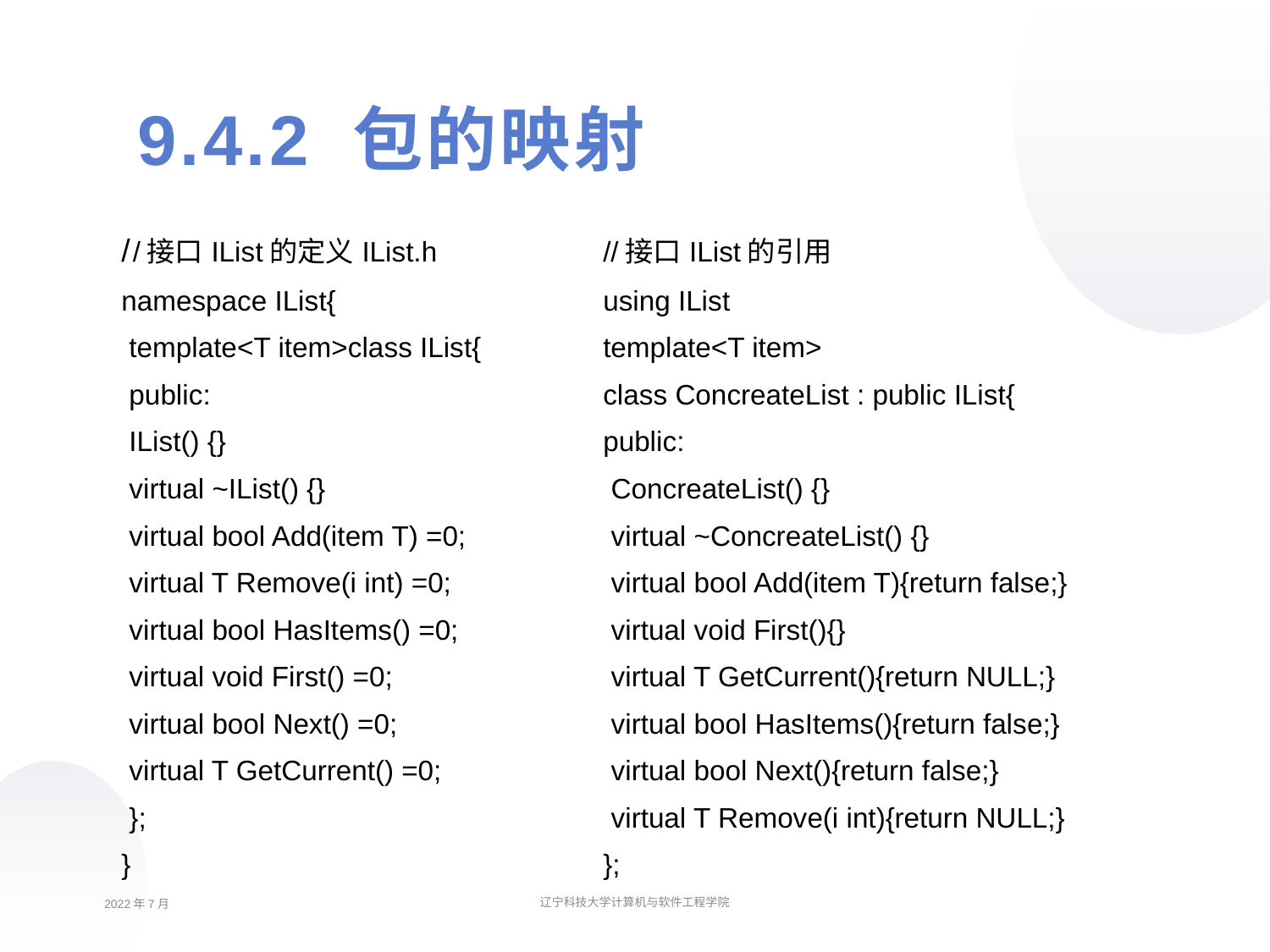

9.4.2 包的映射
| //接口IList的定义IList.h namespace IList{ template<T item>class IList{ public: IList() {} virtual ~IList() {} virtual bool Add(item T) =0; virtual T Remove(i int) =0; virtual bool HasItems() =0; virtual void First() =0; virtual bool Next() =0; virtual T GetCurrent() =0; }; } | //接口IList的引用 using IList template<T item> class ConcreateList : public IList{ public: ConcreateList() {} virtual ~ConcreateList() {} virtual bool Add(item T){return false;} virtual void First(){} virtual T GetCurrent(){return NULL;} virtual bool HasItems(){return false;} virtual bool Next(){return false;} virtual T Remove(i int){return NULL;} }; |
| --- | --- |

2022年7月
辽宁科技大学计算机与软件工程学院
74